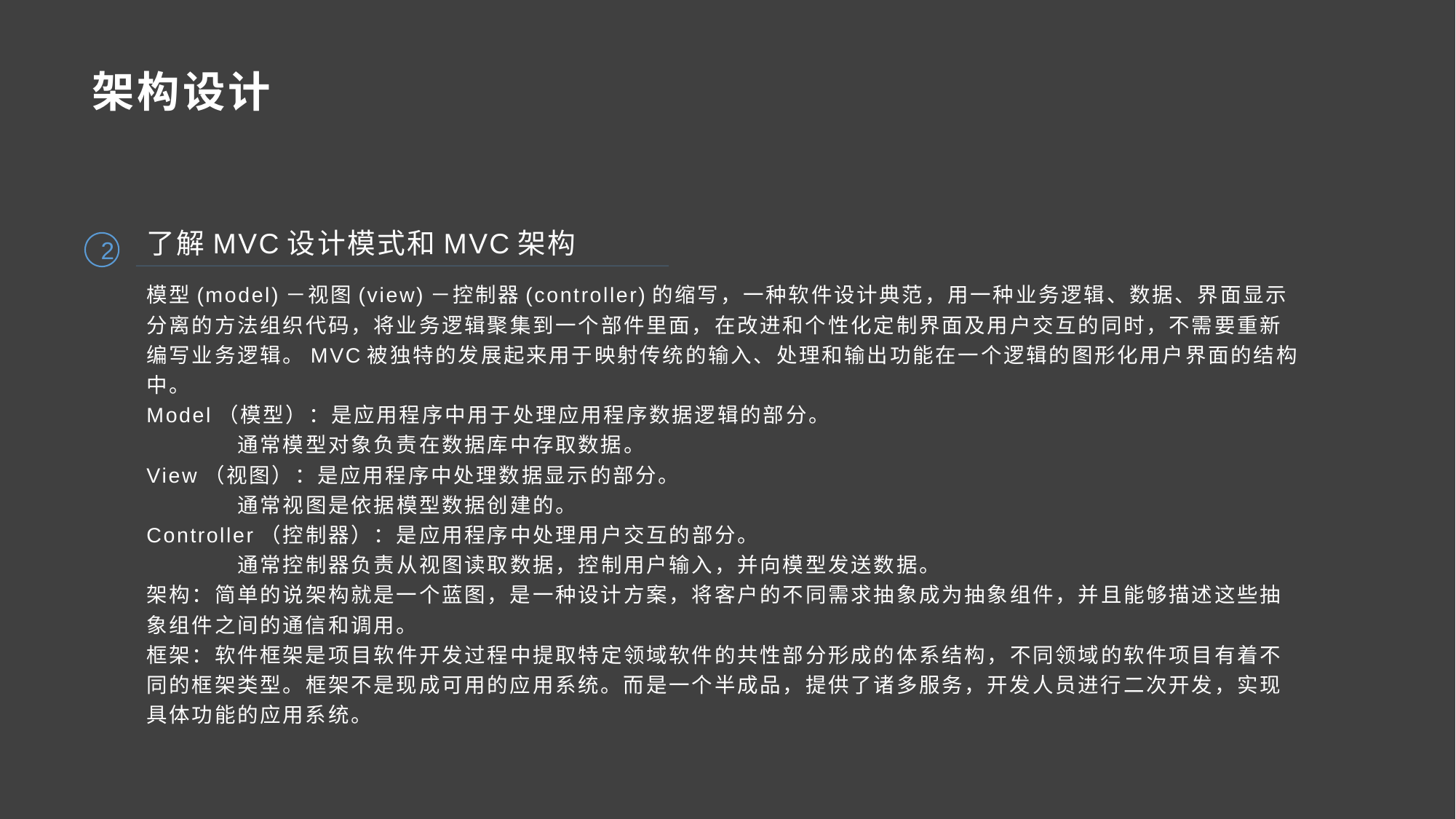

架构设计
了解MVC设计模式和MVC架构
2
模型(model)－视图(view)－控制器(controller)的缩写，一种软件设计典范，用一种业务逻辑、数据、界面显示分离的方法组织代码，将业务逻辑聚集到一个部件里面，在改进和个性化定制界面及用户交互的同时，不需要重新编写业务逻辑。MVC被独特的发展起来用于映射传统的输入、处理和输出功能在一个逻辑的图形化用户界面的结构中。
Model（模型）：是应用程序中用于处理应用程序数据逻辑的部分。
　　　　通常模型对象负责在数据库中存取数据。
View（视图）：是应用程序中处理数据显示的部分。
　　　　通常视图是依据模型数据创建的。
Controller（控制器）：是应用程序中处理用户交互的部分。
　　　　通常控制器负责从视图读取数据，控制用户输入，并向模型发送数据。
架构：简单的说架构就是一个蓝图，是一种设计方案，将客户的不同需求抽象成为抽象组件，并且能够描述这些抽象组件之间的通信和调用。
框架：软件框架是项目软件开发过程中提取特定领域软件的共性部分形成的体系结构，不同领域的软件项目有着不同的框架类型。框架不是现成可用的应用系统。而是一个半成品，提供了诸多服务，开发人员进行二次开发，实现具体功能的应用系统。